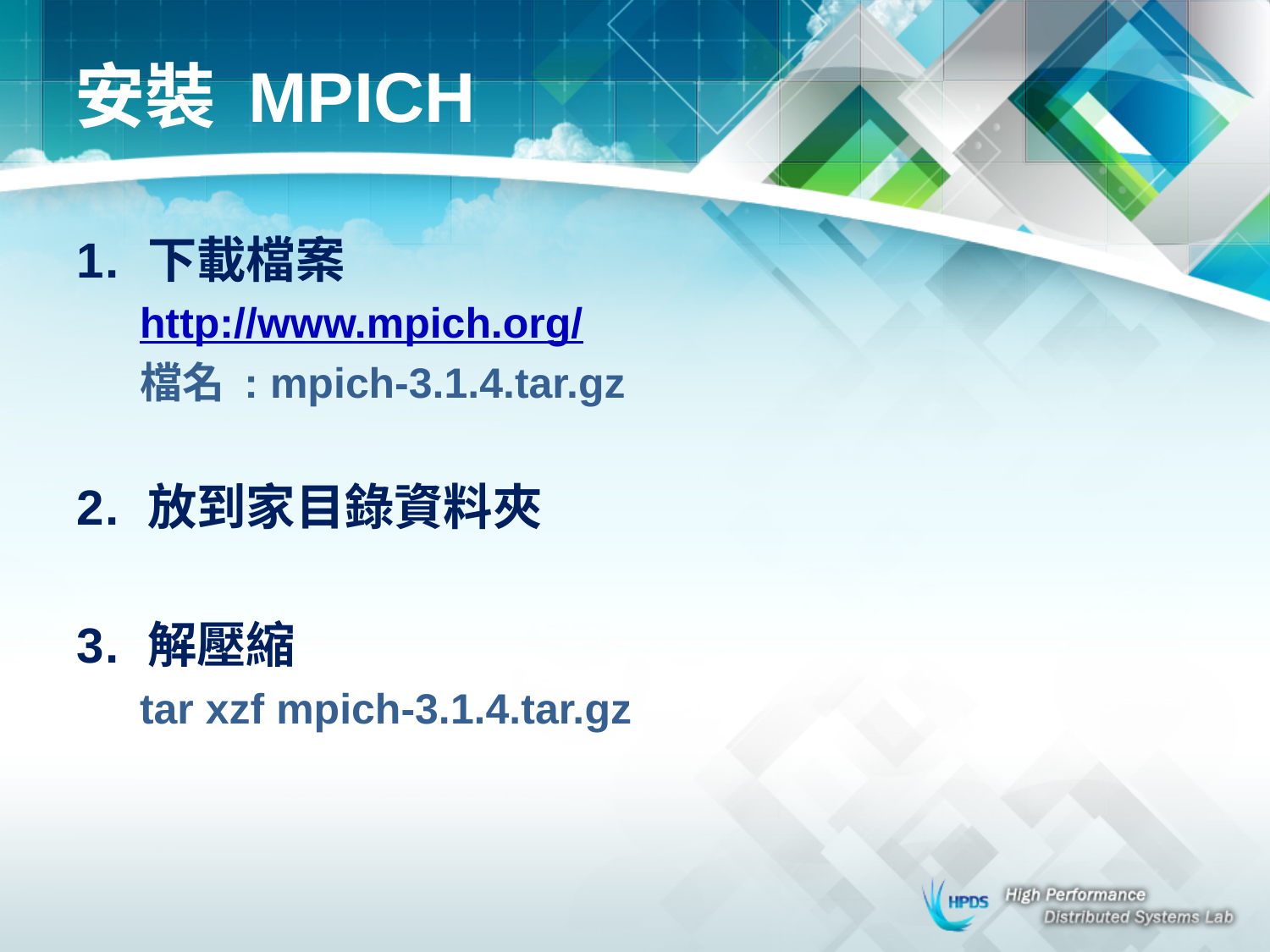

# 安裝 MPICH
下載檔案
http://www.mpich.org/
檔名 : mpich-3.1.4.tar.gz

放到家目錄資料夾

解壓縮
tar xzf mpich-3.1.4.tar.gz